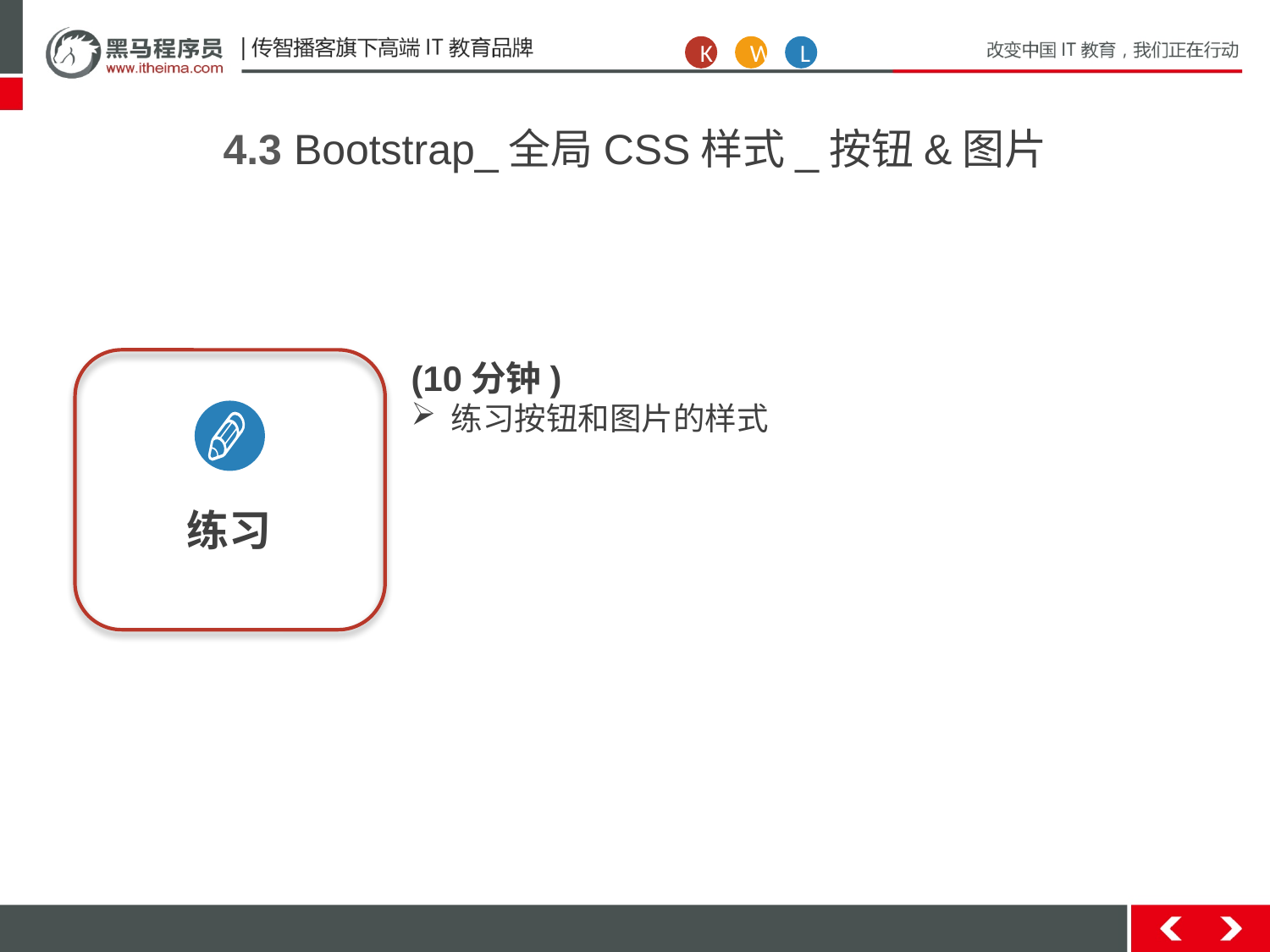

K
W
L
4.3 Bootstrap_全局CSS样式_按钮&图片

练习
(10分钟)
练习按钮和图片的样式